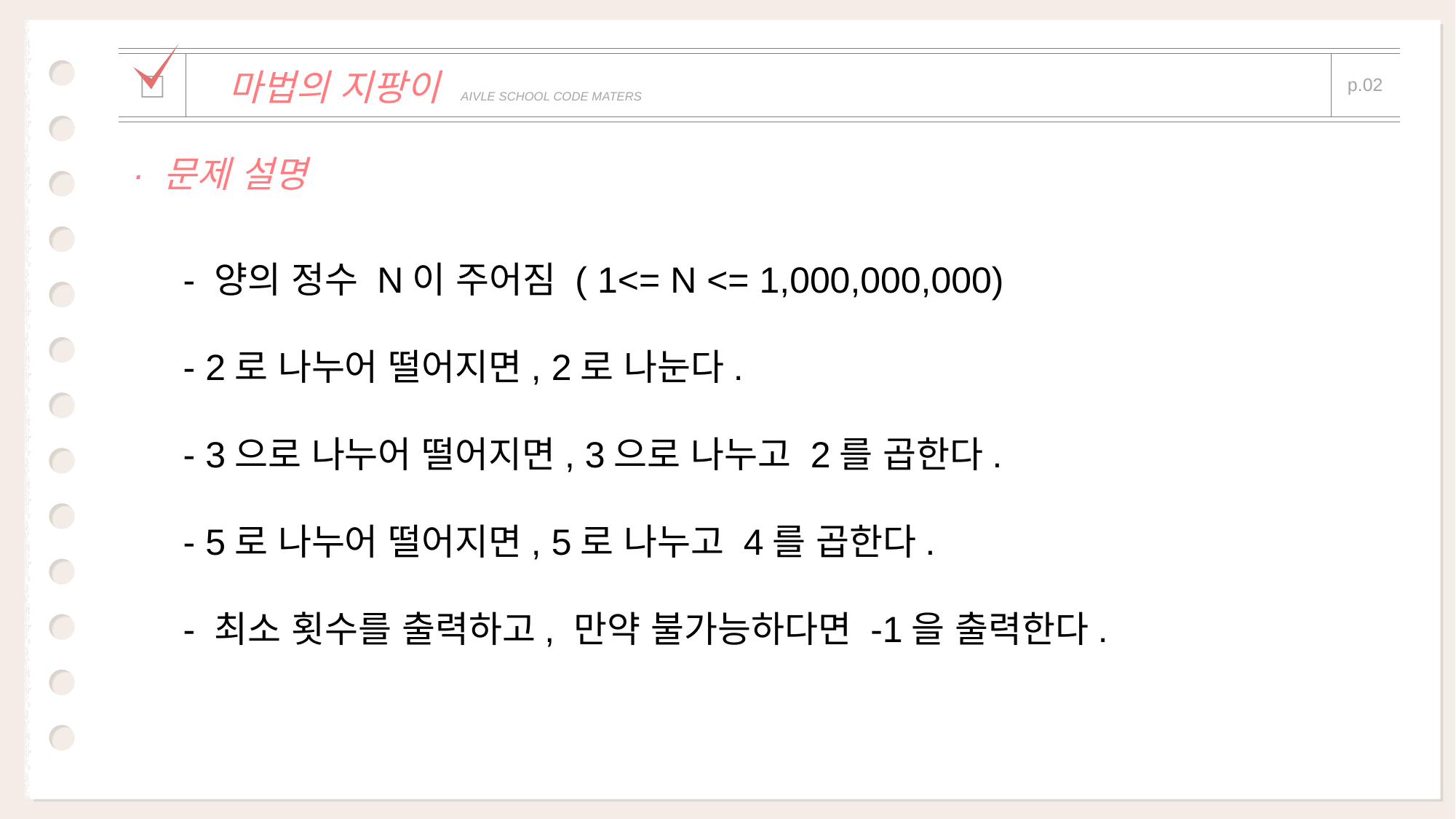

|  |  |  |
| --- | --- | --- |
| □ | 마법의 지팡이 AIVLE SCHOOL CODE MATERS | p.02 |
|  |  |  |
· 문제 설명
- 양의 정수 N이 주어짐 ( 1<= N <= 1,000,000,000)

- 2로 나누어 떨어지면, 2로 나눈다.

- 3으로 나누어 떨어지면, 3으로 나누고 2를 곱한다.

- 5로 나누어 떨어지면, 5로 나누고 4를 곱한다.

- 최소 횟수를 출력하고, 만약 불가능하다면 -1을 출력한다.